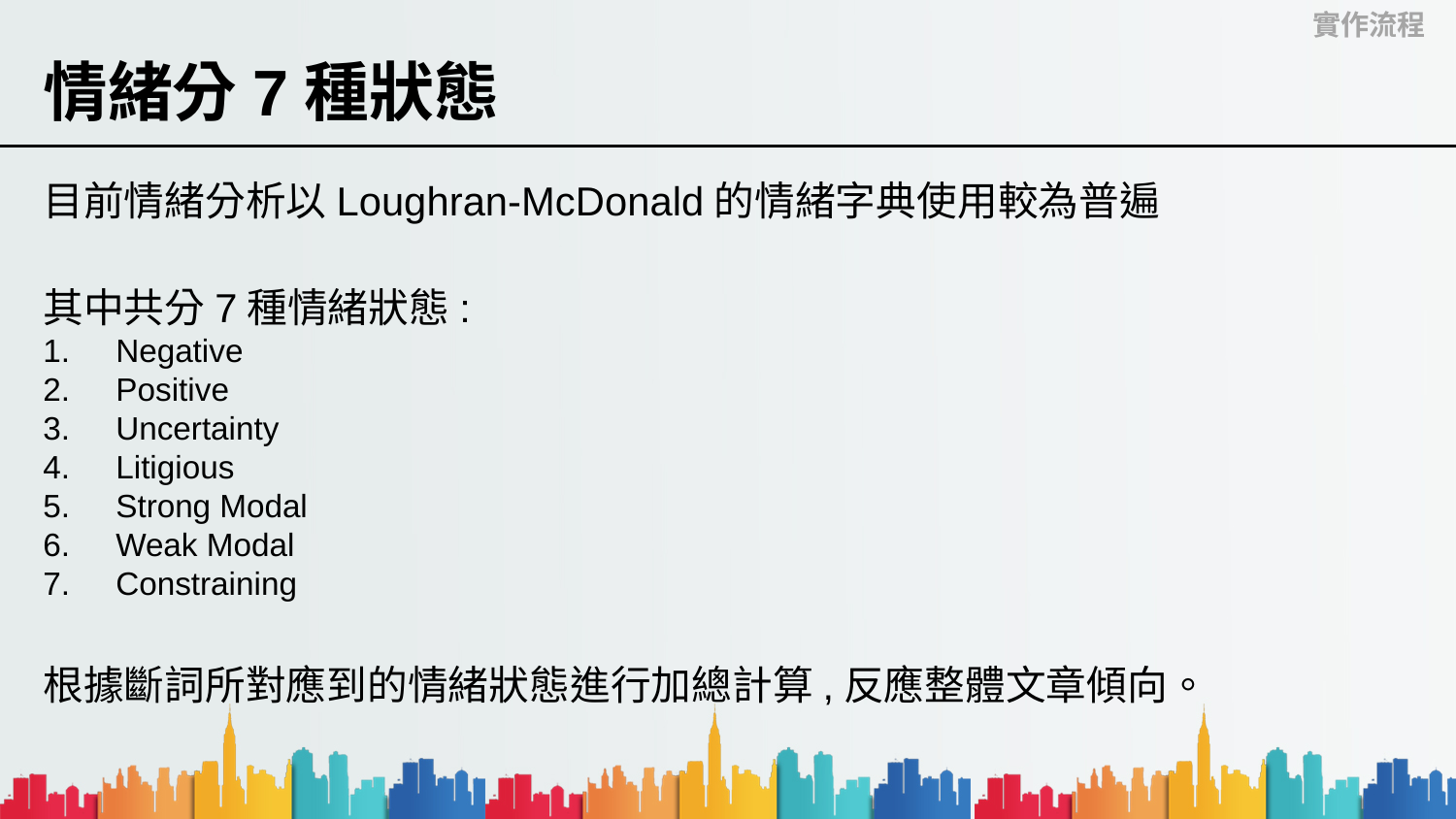

實作流程
# 情緒分7種狀態
目前情緒分析以Loughran-McDonald的情緒字典使用較為普遍

其中共分7種情緒狀態:
Negative
Positive
Uncertainty
Litigious
Strong Modal
Weak Modal
Constraining

根據斷詞所對應到的情緒狀態進行加總計算,反應整體文章傾向。